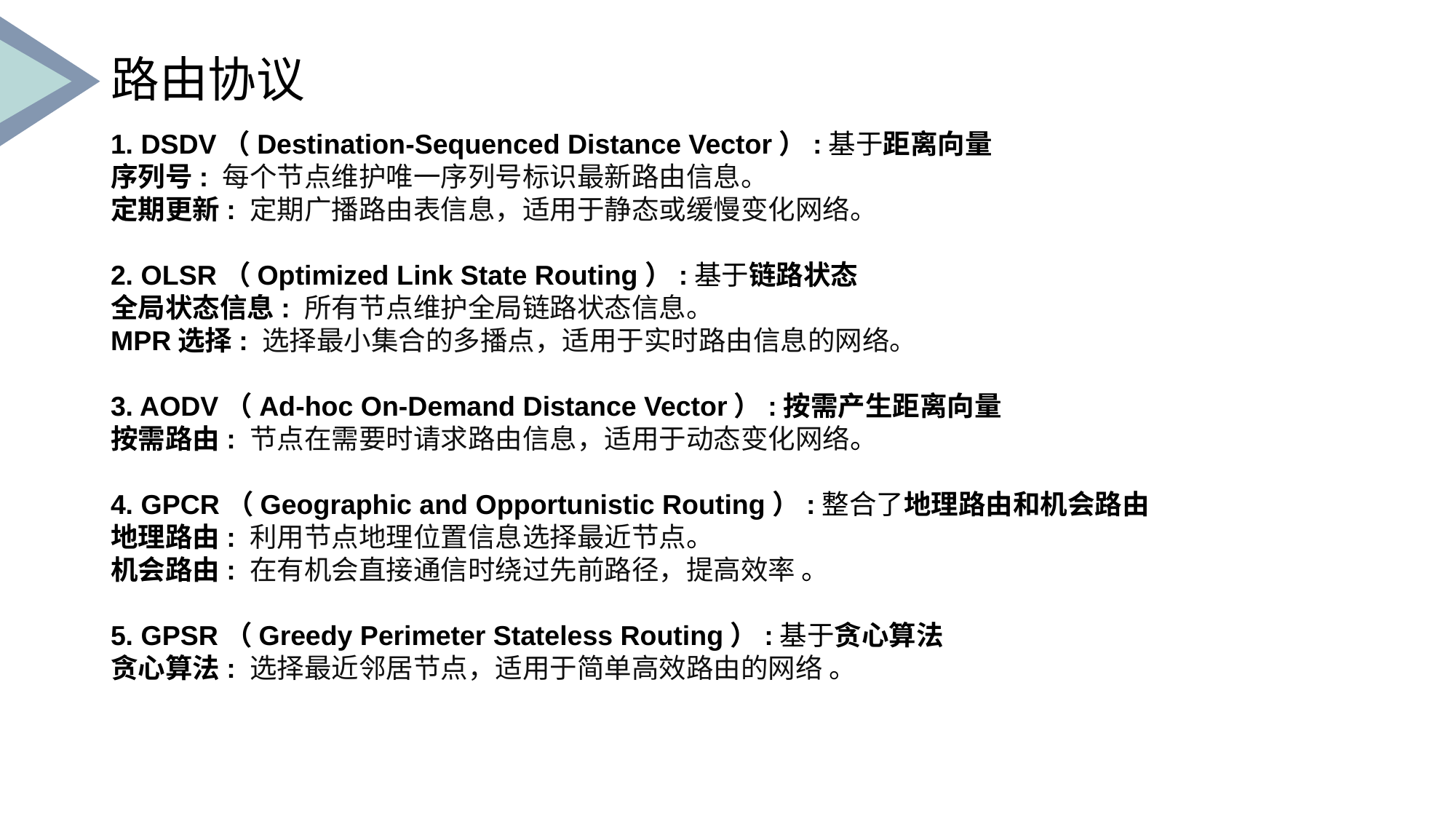

# 路由协议
1. DSDV（Destination-Sequenced Distance Vector）:基于距离向量
序列号: 每个节点维护唯一序列号标识最新路由信息。
定期更新: 定期广播路由表信息，适用于静态或缓慢变化网络。

2. OLSR（Optimized Link State Routing）:基于链路状态
全局状态信息: 所有节点维护全局链路状态信息。
MPR选择: 选择最小集合的多播点，适用于实时路由信息的网络。

3. AODV（Ad-hoc On-Demand Distance Vector）:按需产生距离向量
按需路由: 节点在需要时请求路由信息，适用于动态变化网络。

4. GPCR（Geographic and Opportunistic Routing）:整合了地理路由和机会路由
地理路由: 利用节点地理位置信息选择最近节点。
机会路由: 在有机会直接通信时绕过先前路径，提高效率 。

5. GPSR（Greedy Perimeter Stateless Routing）:基于贪心算法
贪心算法: 选择最近邻居节点，适用于简单高效路由的网络 。